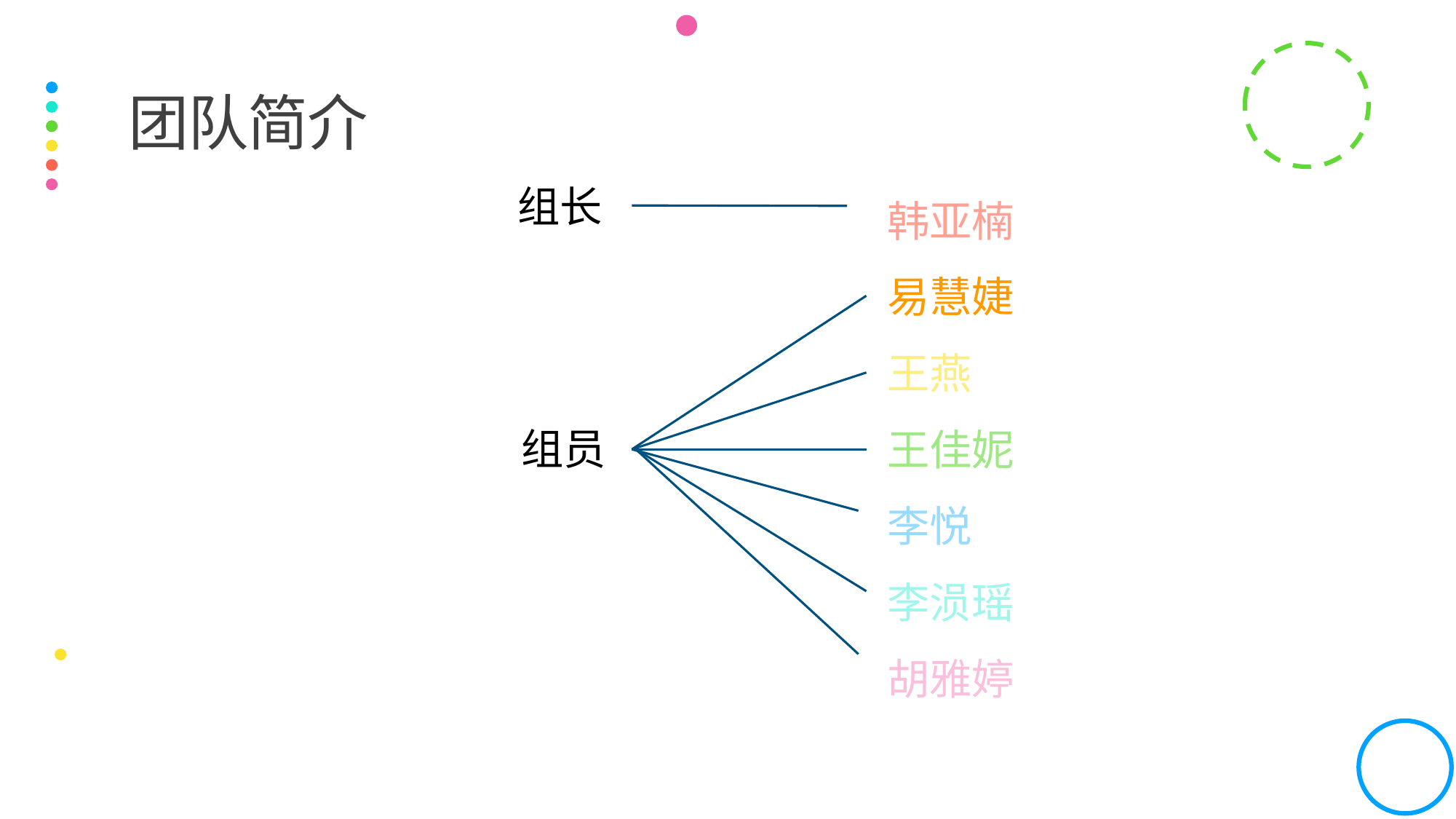

# 团队简介
韩亚楠
易慧婕
王燕
王佳妮
李悦
李涢瑶
胡雅婷
组长
组员